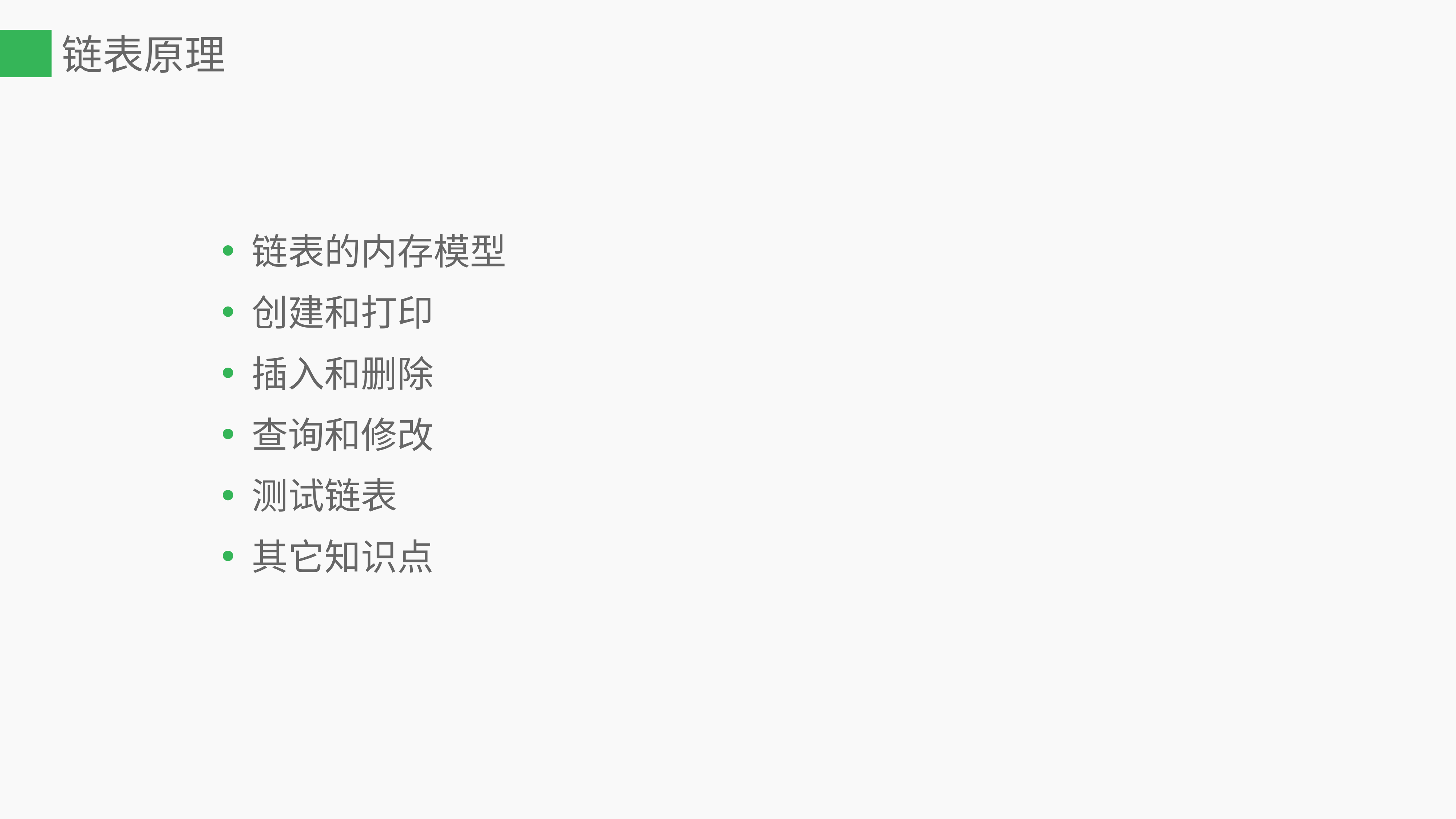

# 链表原理
链表的内存模型
创建和打印
插入和删除
查询和修改
测试链表
其它知识点